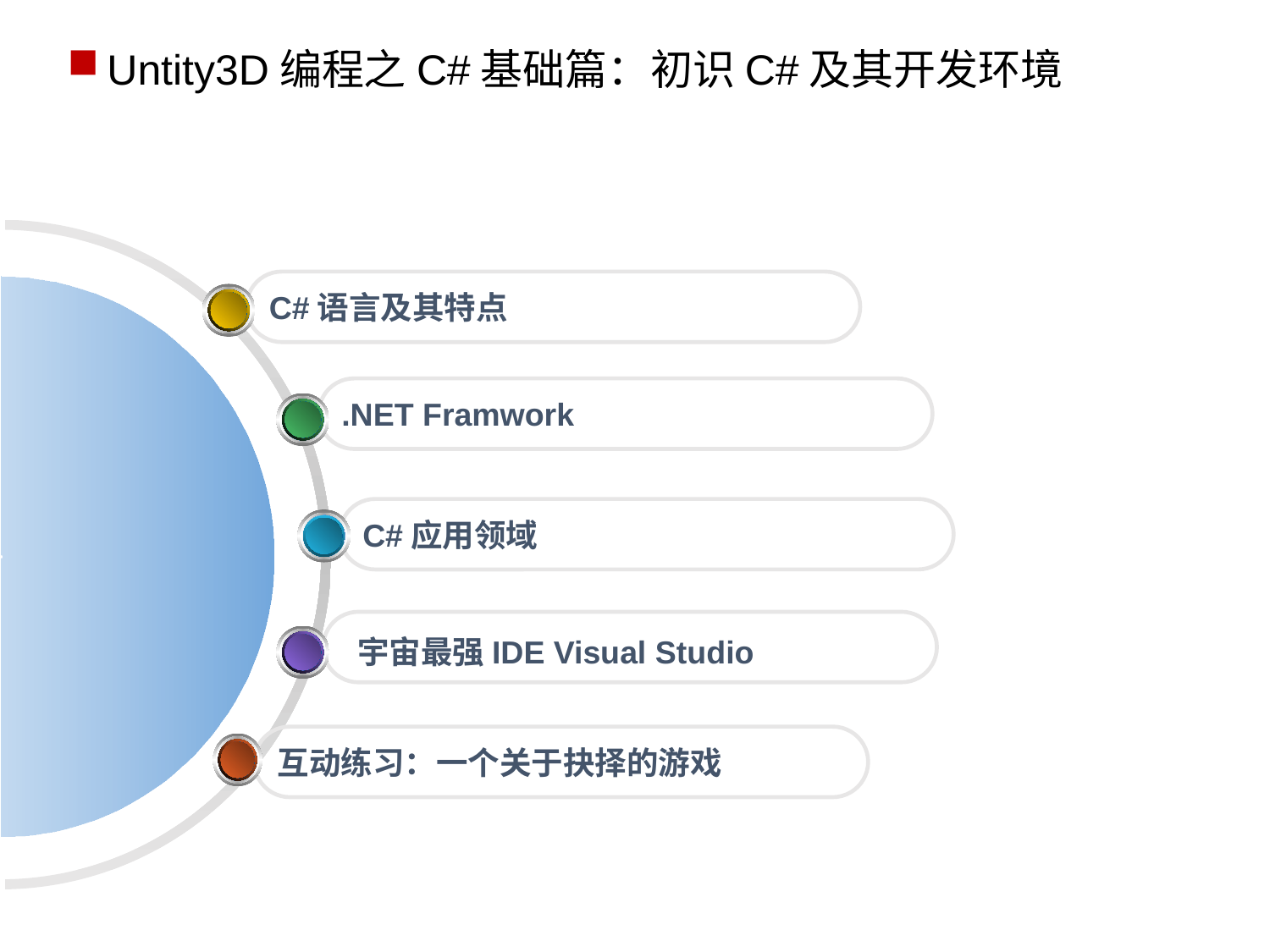

Untity3D编程之C#基础篇：初识C#及其开发环境

C#语言及其特点

.NET Framwork

C#应用领域

互动练习：一个关于抉择的游戏

宇宙最强IDE Visual Studio